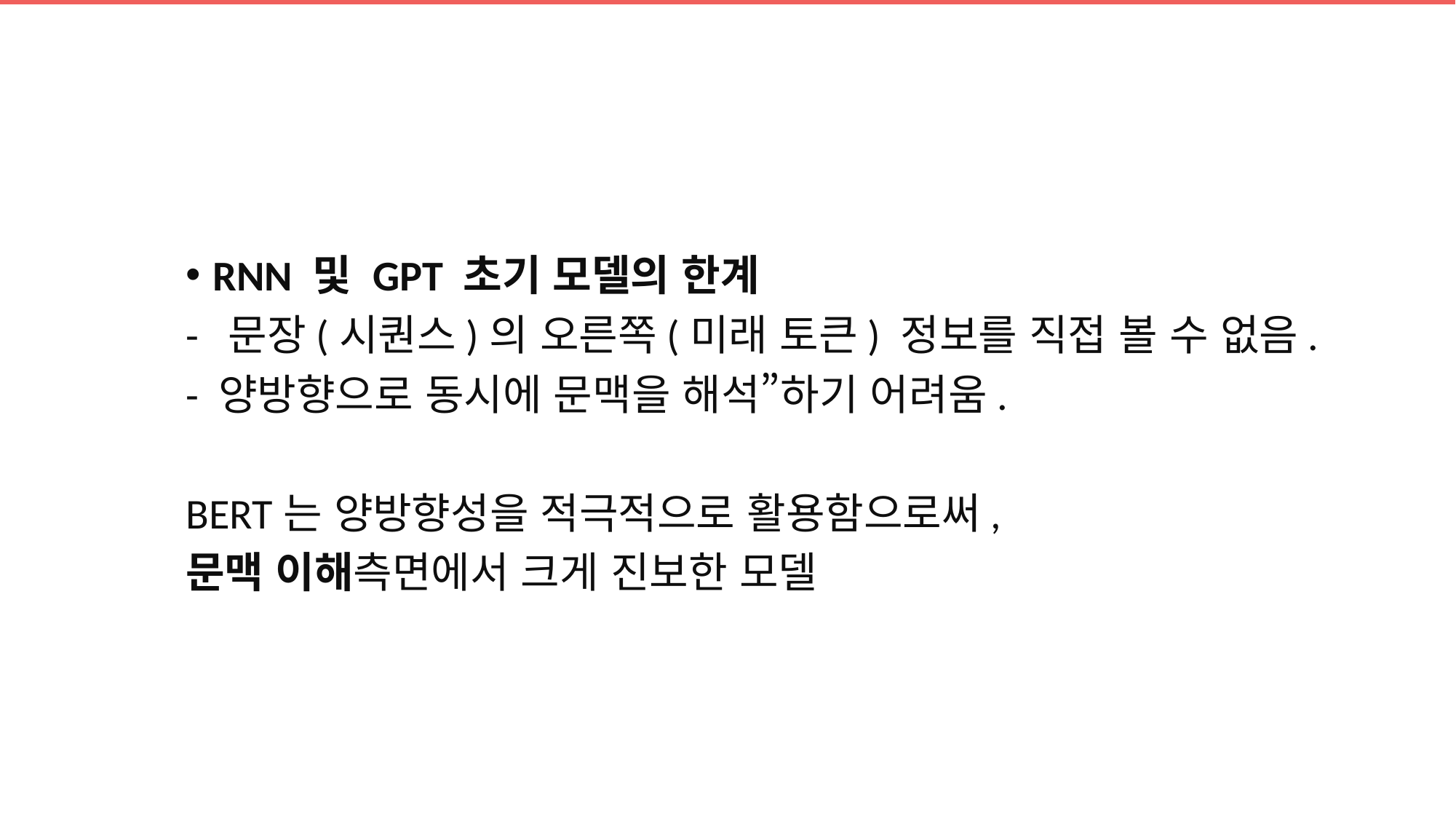

RNN 및 GPT 초기 모델의 한계
-  문장(시퀀스)의 오른쪽(미래 토큰) 정보를 직접 볼 수 없음.
- 양방향으로 동시에 문맥을 해석”하기 어려움.

BERT는 양방향성을 적극적으로 활용함으로써,
문맥 이해측면에서 크게 진보한 모델